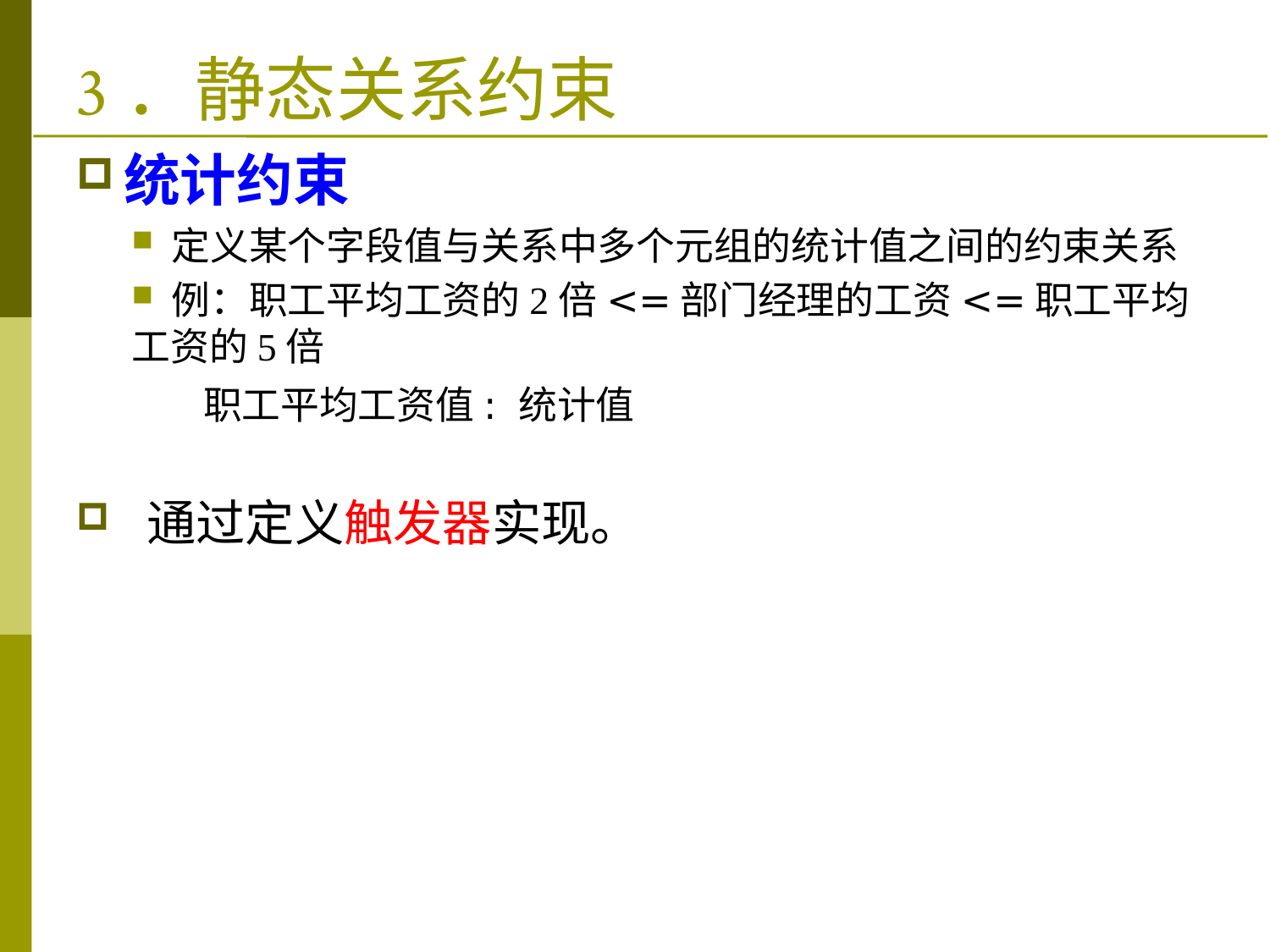

# 3．静态关系约束
统计约束
 定义某个字段值与关系中多个元组的统计值之间的约束关系
 例：职工平均工资的2倍<=部门经理的工资<=职工平均工资的5倍
	职工平均工资值: 统计值

 通过定义触发器实现。